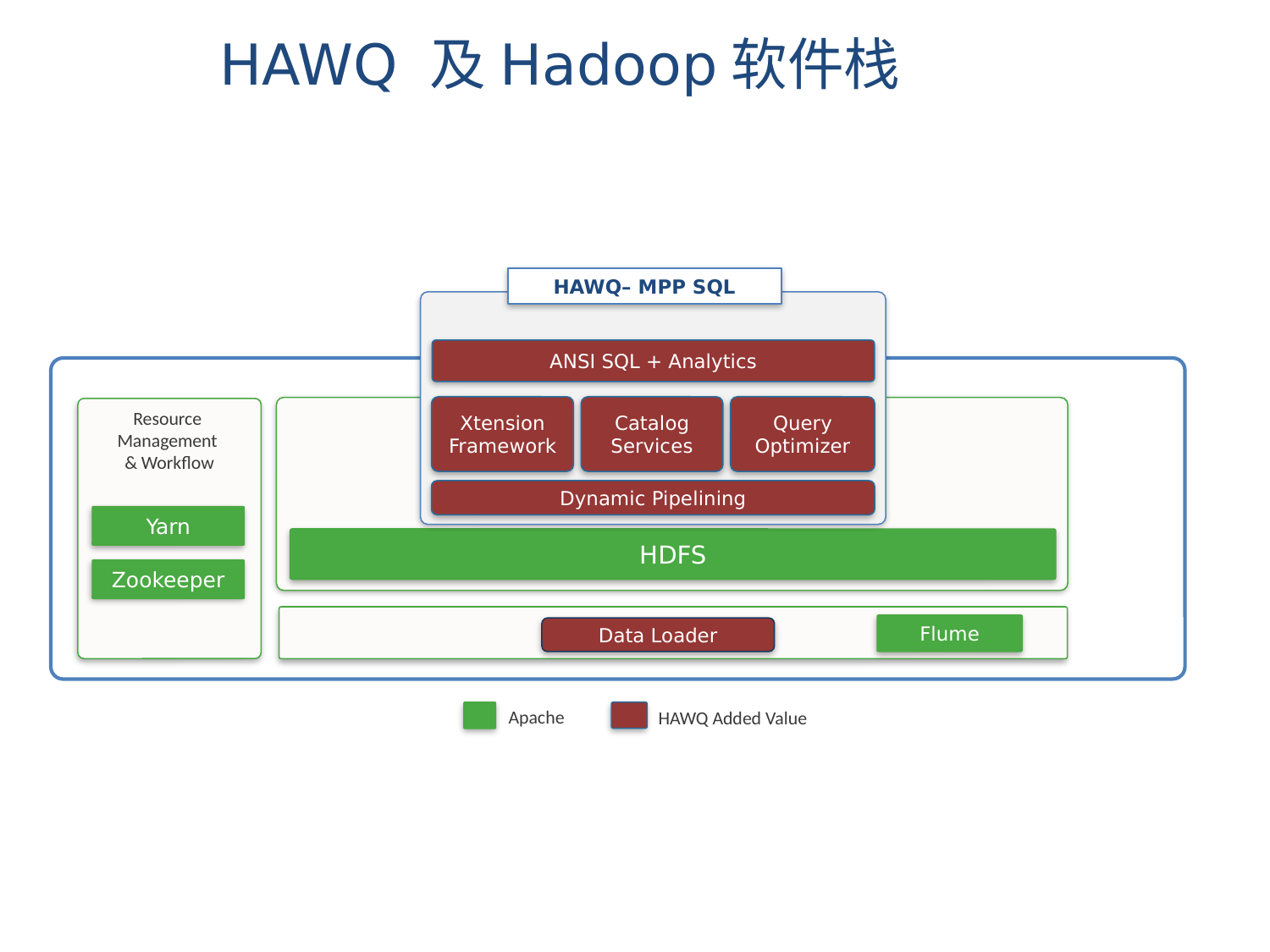

HAWQ 及Hadoop软件栈
HAWQ– MPP SQL

ANSI SQL + Analytics
Xtension
Framework
Catalog
Services
Query
Optimizer
Dynamic Pipelining

Data Loader
HAWQ Added Value

Resource
Management
& Workflow
Yarn
HDFS
Zookeeper

Flume
Apache